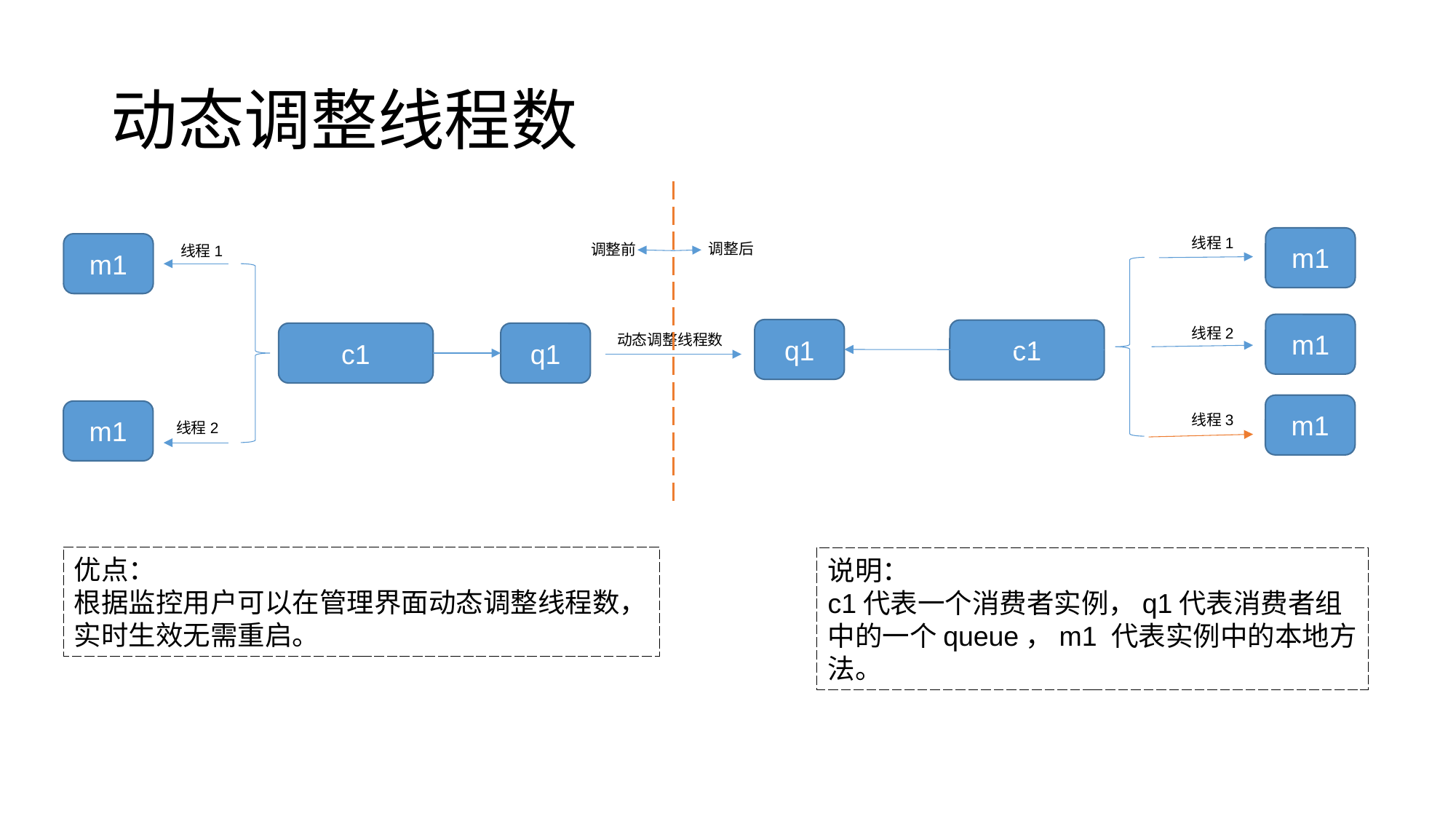

# 动态调整线程数
线程1
m1
m1
调整后
调整前
线程1

m1
线程2
q1
c1
c1
q1
动态调整线程数
m1
m1
线程3
线程2
优点：
根据监控用户可以在管理界面动态调整线程数，实时生效无需重启。
说明：
c1代表一个消费者实例，q1代表消费者组中的一个queue，m1 代表实例中的本地方法。